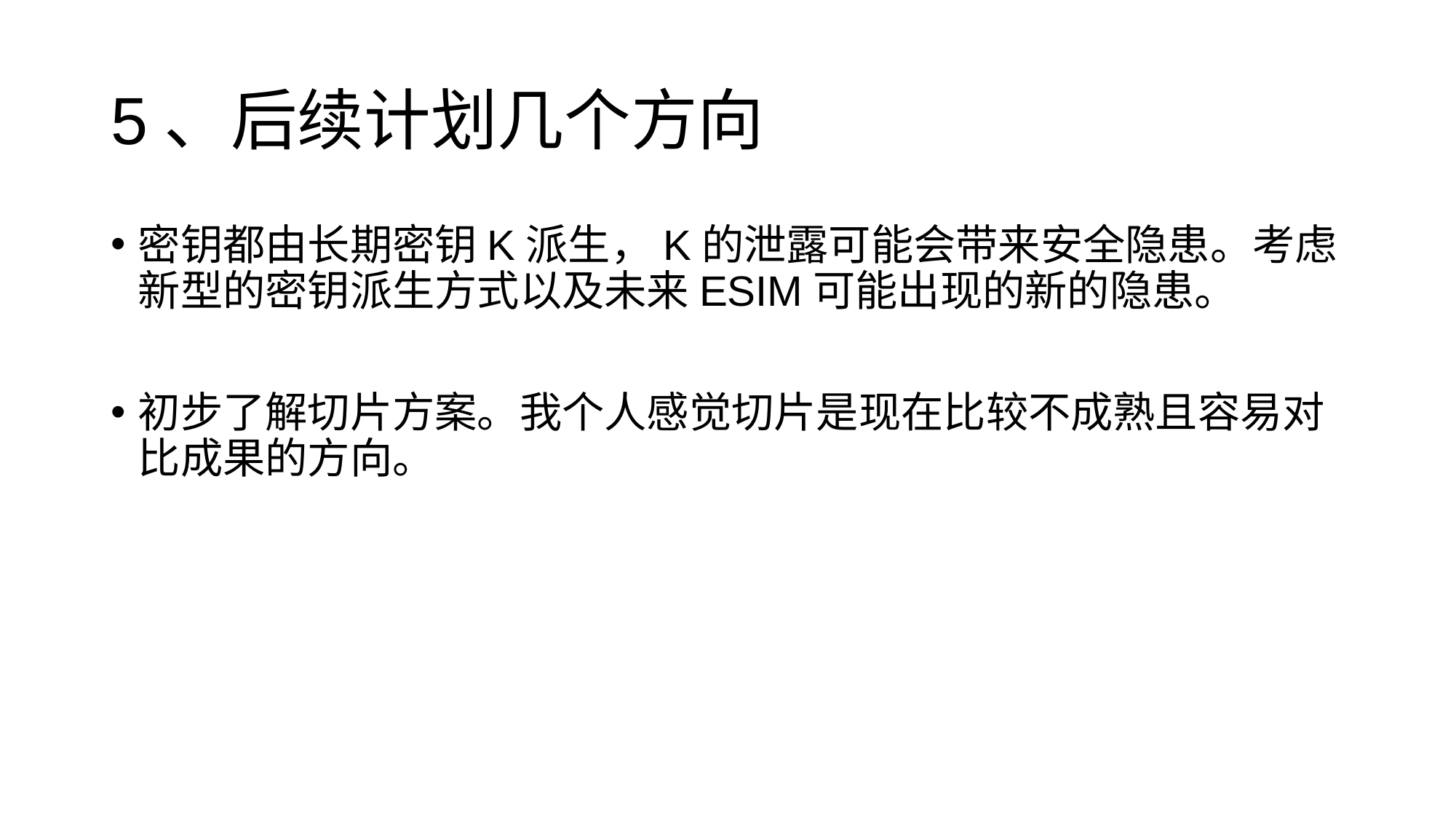

# 5、后续计划几个方向
密钥都由长期密钥K派生，K的泄露可能会带来安全隐患。考虑新型的密钥派生方式以及未来ESIM可能出现的新的隐患。

初步了解切片方案。我个人感觉切片是现在比较不成熟且容易对比成果的方向。